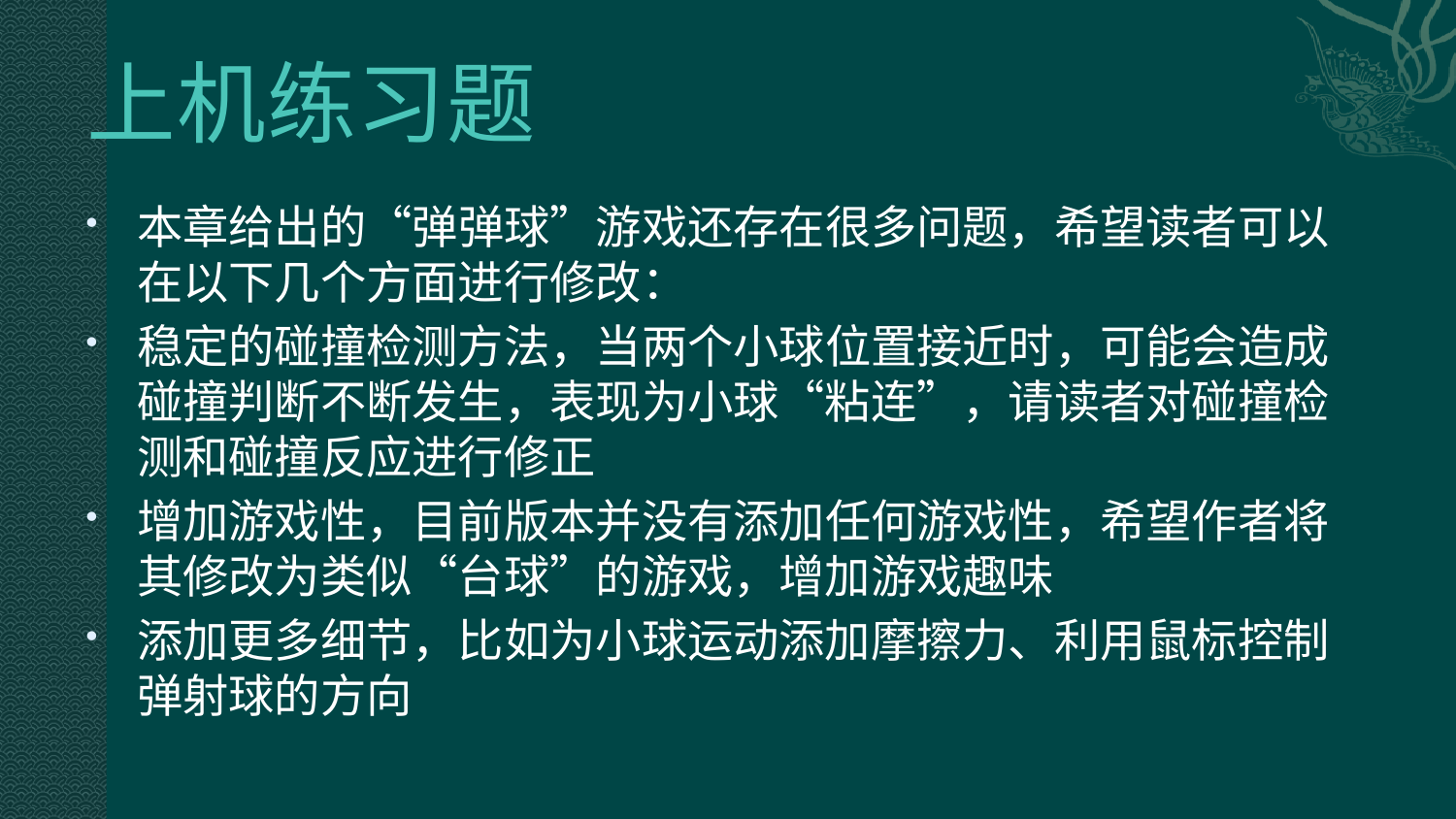

# 上机练习题
本章给出的“弹弹球”游戏还存在很多问题，希望读者可以在以下几个方面进行修改：
稳定的碰撞检测方法，当两个小球位置接近时，可能会造成碰撞判断不断发生，表现为小球“粘连”，请读者对碰撞检测和碰撞反应进行修正
增加游戏性，目前版本并没有添加任何游戏性，希望作者将其修改为类似“台球”的游戏，增加游戏趣味
添加更多细节，比如为小球运动添加摩擦力、利用鼠标控制弹射球的方向